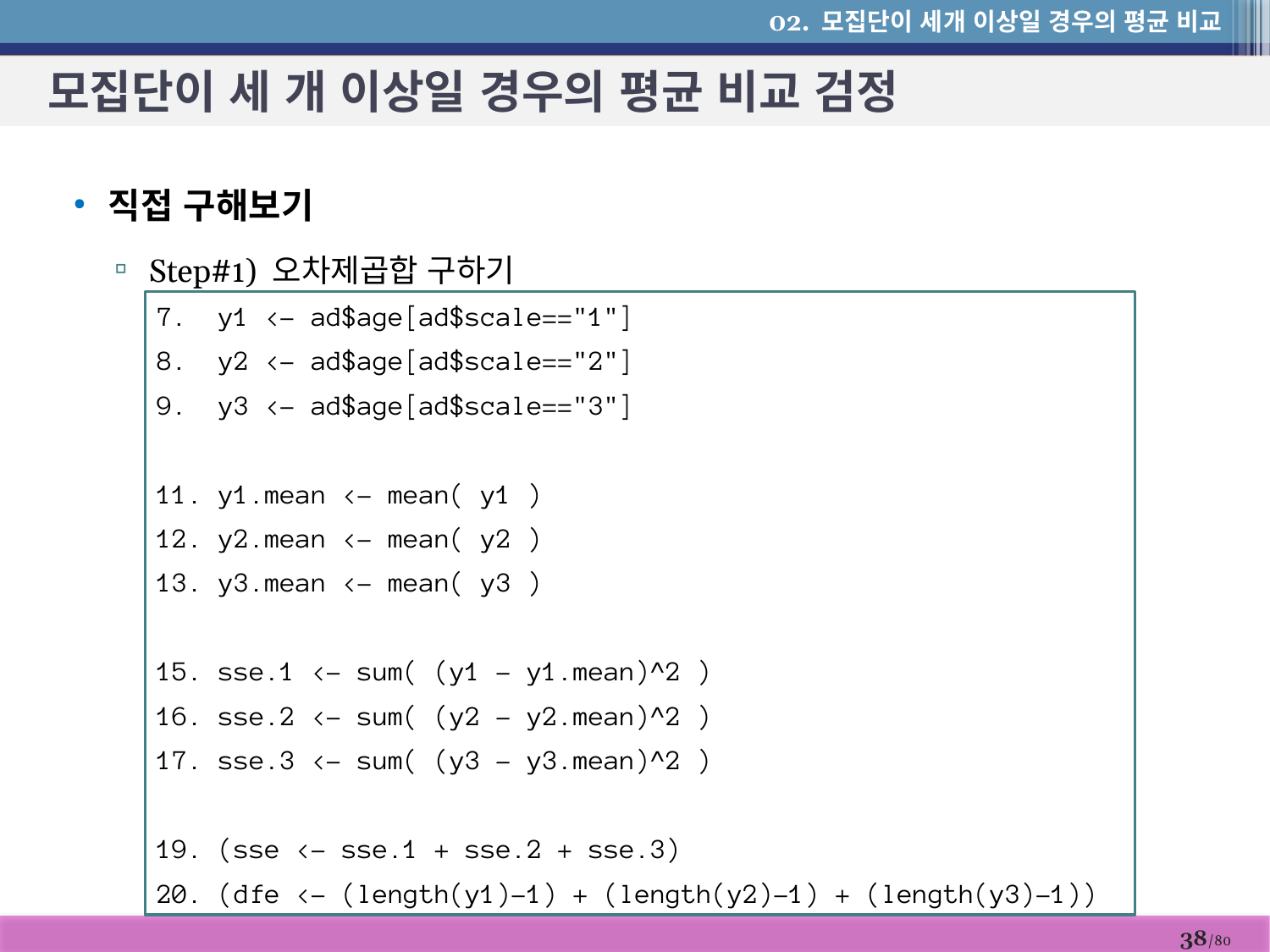

02. 모집단이 세개 이상일 경우의 평균 비교
# 모집단이 세 개 이상일 경우의 평균 비교 검정
직접 구해보기
Step#1) 오차제곱합 구하기

7.  y1 <- ad$age[ad$scale=="1"]
8.  y2 <- ad$age[ad$scale=="2"]
9.  y3 <- ad$age[ad$scale=="3"]

11. y1.mean <- mean( y1 )
12. y2.mean <- mean( y2 )
13. y3.mean <- mean( y3 )

15. sse.1 <- sum( (y1 - y1.mean)^2 )
16. sse.2 <- sum( (y2 - y2.mean)^2 )
17. sse.3 <- sum( (y3 - y3.mean)^2 )

19. (sse <- sse.1 + sse.2 + sse.3)
20. (dfe <- (length(y1)-1) + (length(y2)-1) + (length(y3)-1))